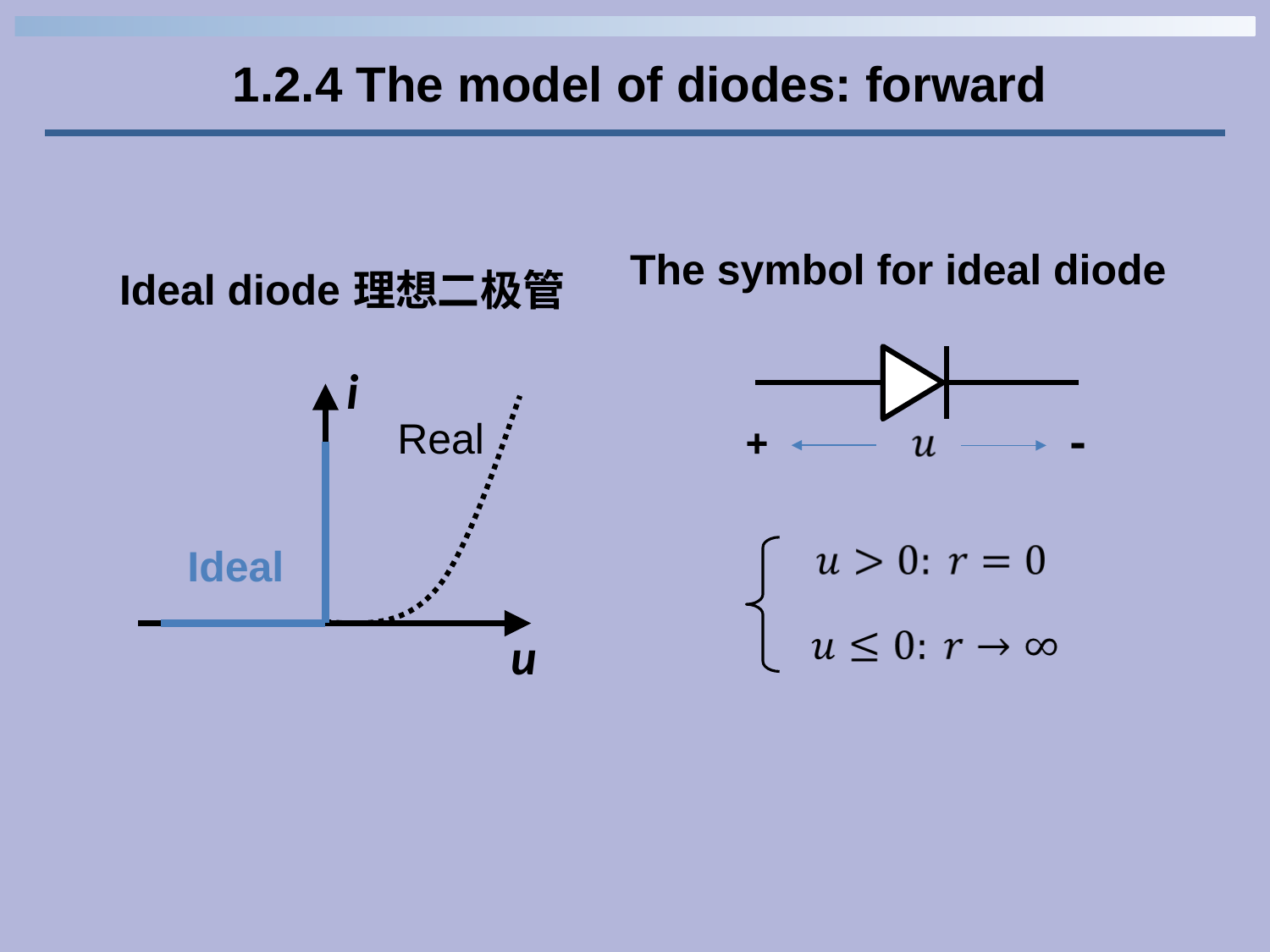

1.2.4 The model of diodes: forward

The symbol for ideal diode
Ideal diode
理想二极管

i

u
Real
Ideal
-
+